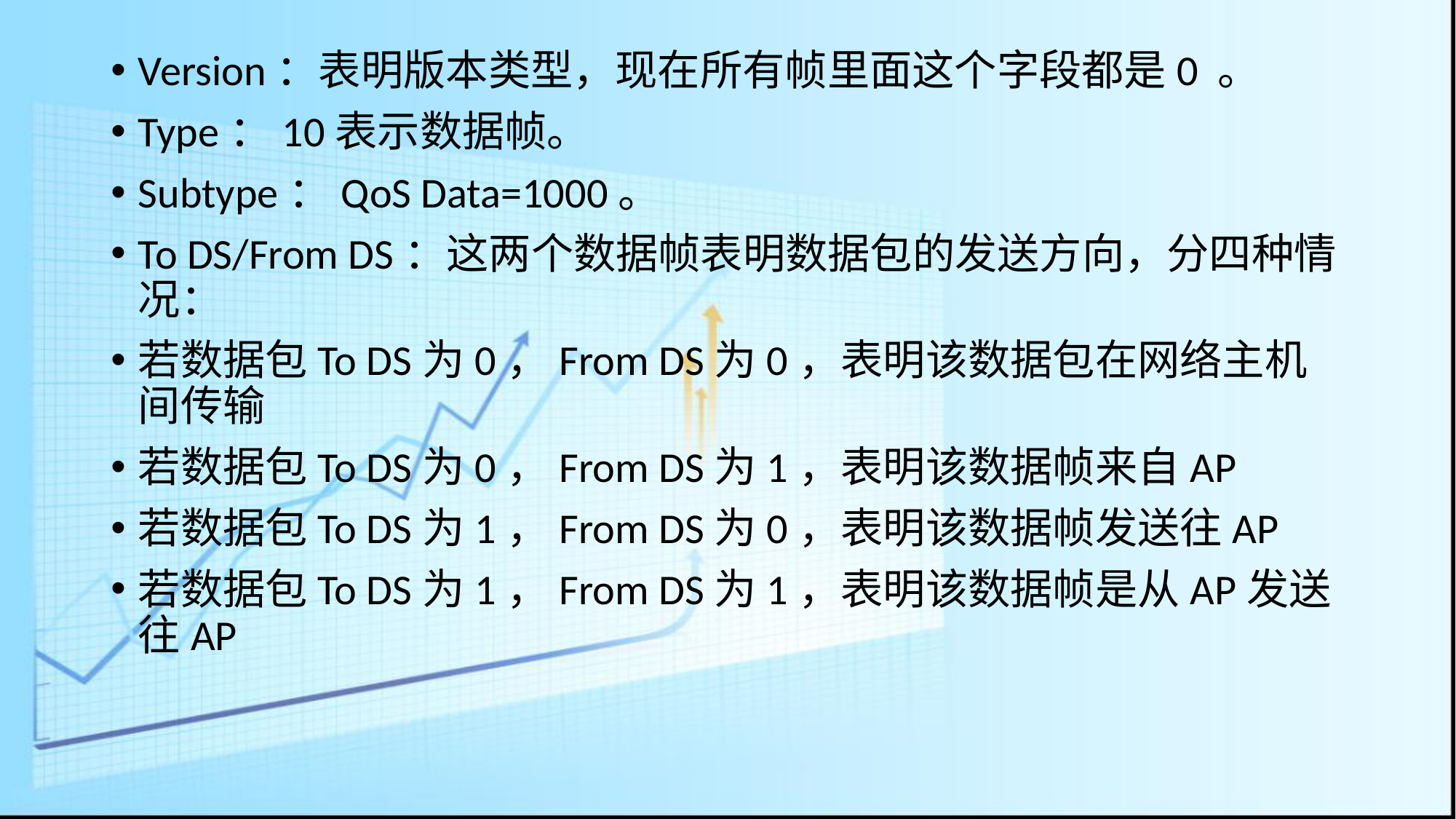

# Version：表明版本类型，现在所有帧里面这个字段都是0 。
Type：10表示数据帧。
Subtype：QoS Data=1000。
To DS/From DS：这两个数据帧表明数据包的发送方向，分四种情况：
若数据包To DS为0，From DS为0，表明该数据包在网络主机间传输
若数据包To DS为0，From DS为1，表明该数据帧来自AP
若数据包To DS为1，From DS为0，表明该数据帧发送往AP
若数据包To DS为1，From DS为1，表明该数据帧是从AP发送往AP